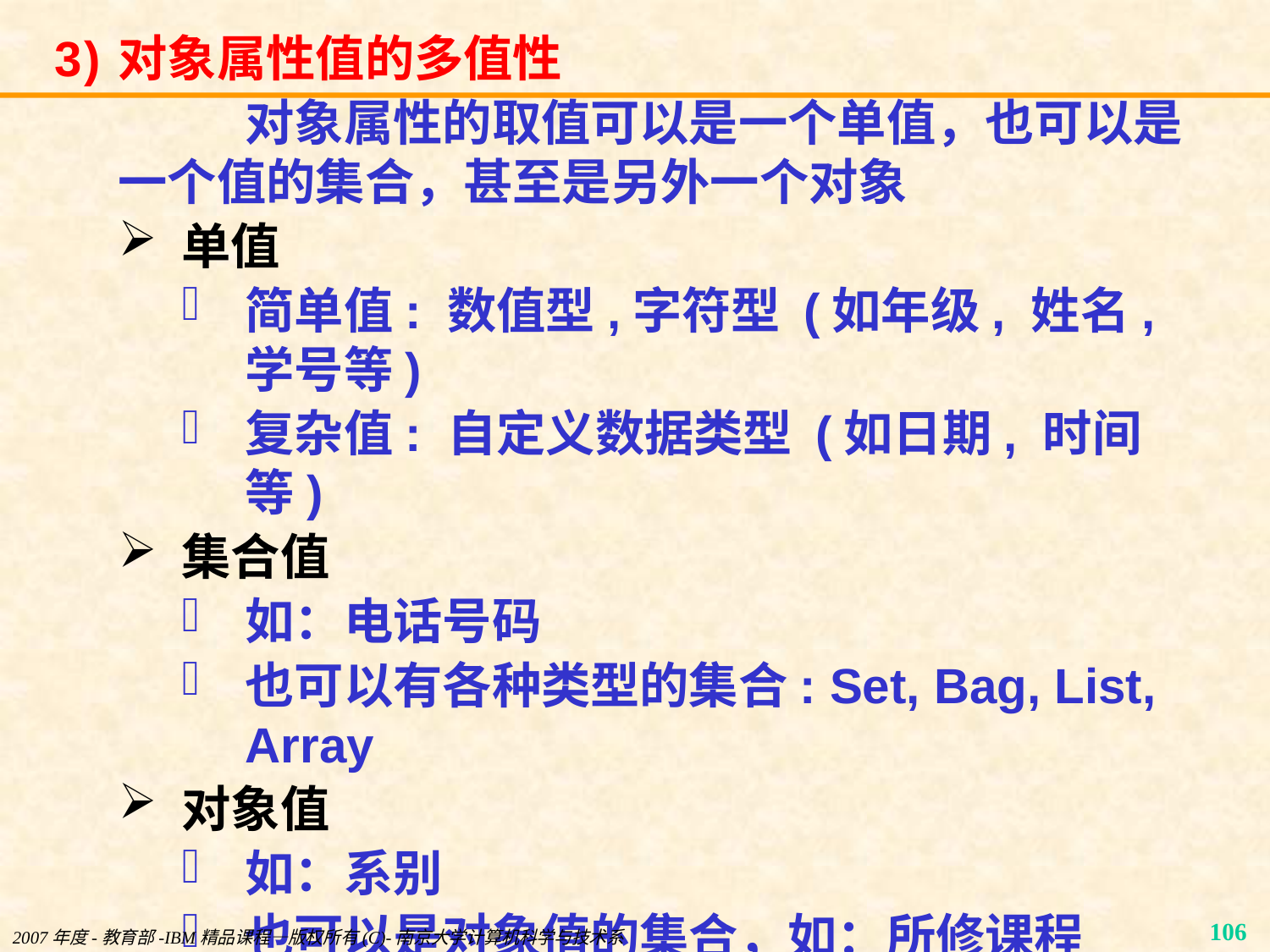

对象属性值的多值性
		对象属性的取值可以是一个单值，也可以是一个值的集合，甚至是另外一个对象
单值
简单值: 数值型,字符型 (如年级, 姓名, 学号等)
复杂值: 自定义数据类型 (如日期, 时间等)
集合值
如：电话号码
也可以有各种类型的集合: Set, Bag, List, Array
对象值
如：系别
也可以是对象值的集合，如：所修课程
106
2007年度-教育部-IBM精品课程—版权所有(C)-南京大学计算机科学与技术系